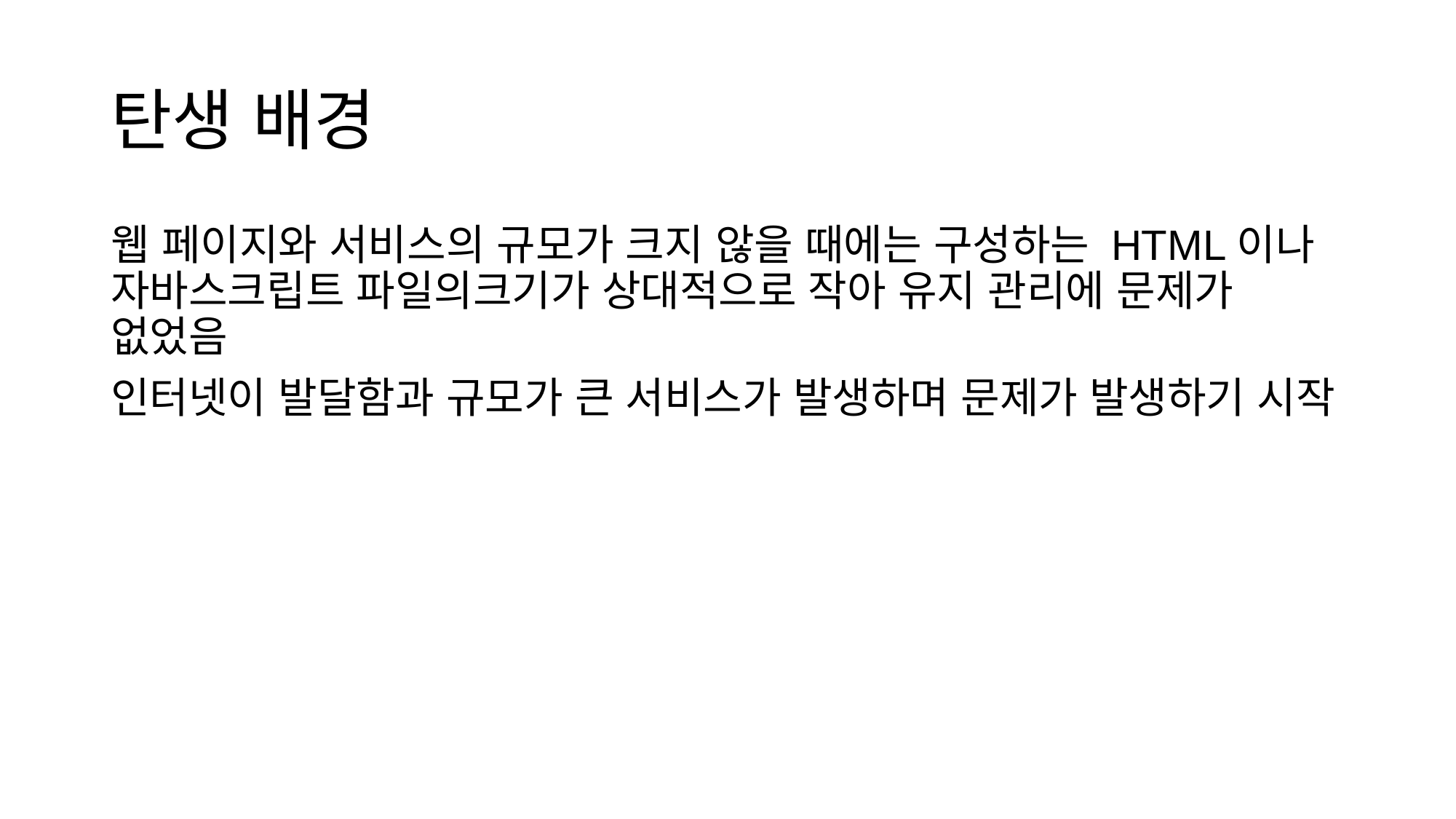

# 탄생 배경
웹 페이지와 서비스의 규모가 크지 않을 때에는 구성하는 HTML이나 자바스크립트 파일의크기가 상대적으로 작아 유지 관리에 문제가 없었음
인터넷이 발달함과 규모가 큰 서비스가 발생하며 문제가 발생하기 시작